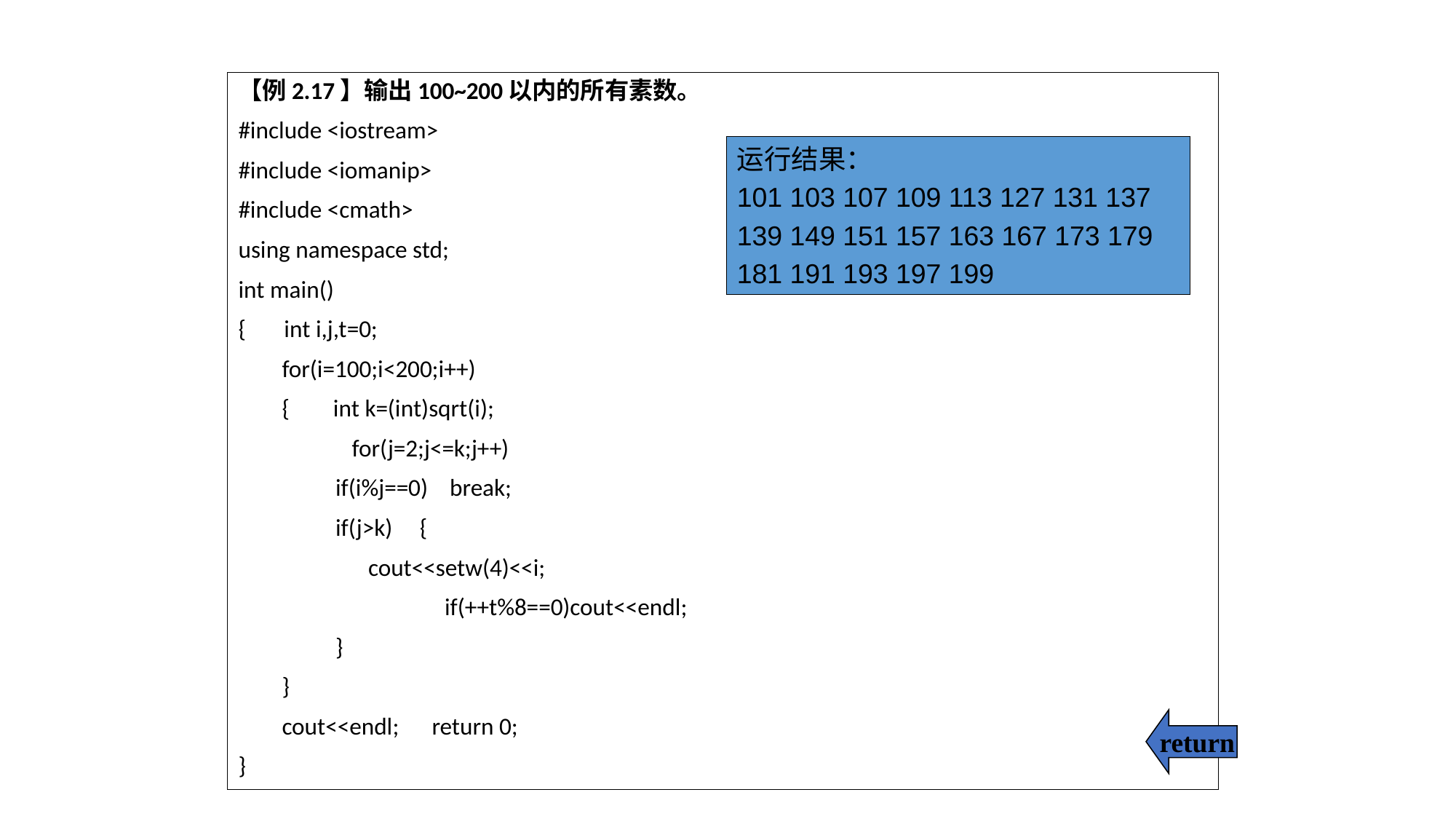

【例2.17】输出100~200以内的所有素数。
#include <iostream>
#include <iomanip>
#include <cmath>
using namespace std;
int main()
{       int i,j,t=0;
        for(i=100;i<200;i++)
        {        int k=(int)sqrt(i);
	   for(j=2;j<=k;j++)
		if(i%j==0)    break;
		if(j>k)     {
			      cout<<setw(4)<<i;
		                    if(++t%8==0)cout<<endl;
			}
        }
        cout<<endl;      return 0;
}
运行结果：
101 103 107 109 113 127 131 137
139 149 151 157 163 167 173 179
181 191 193 197 199

return